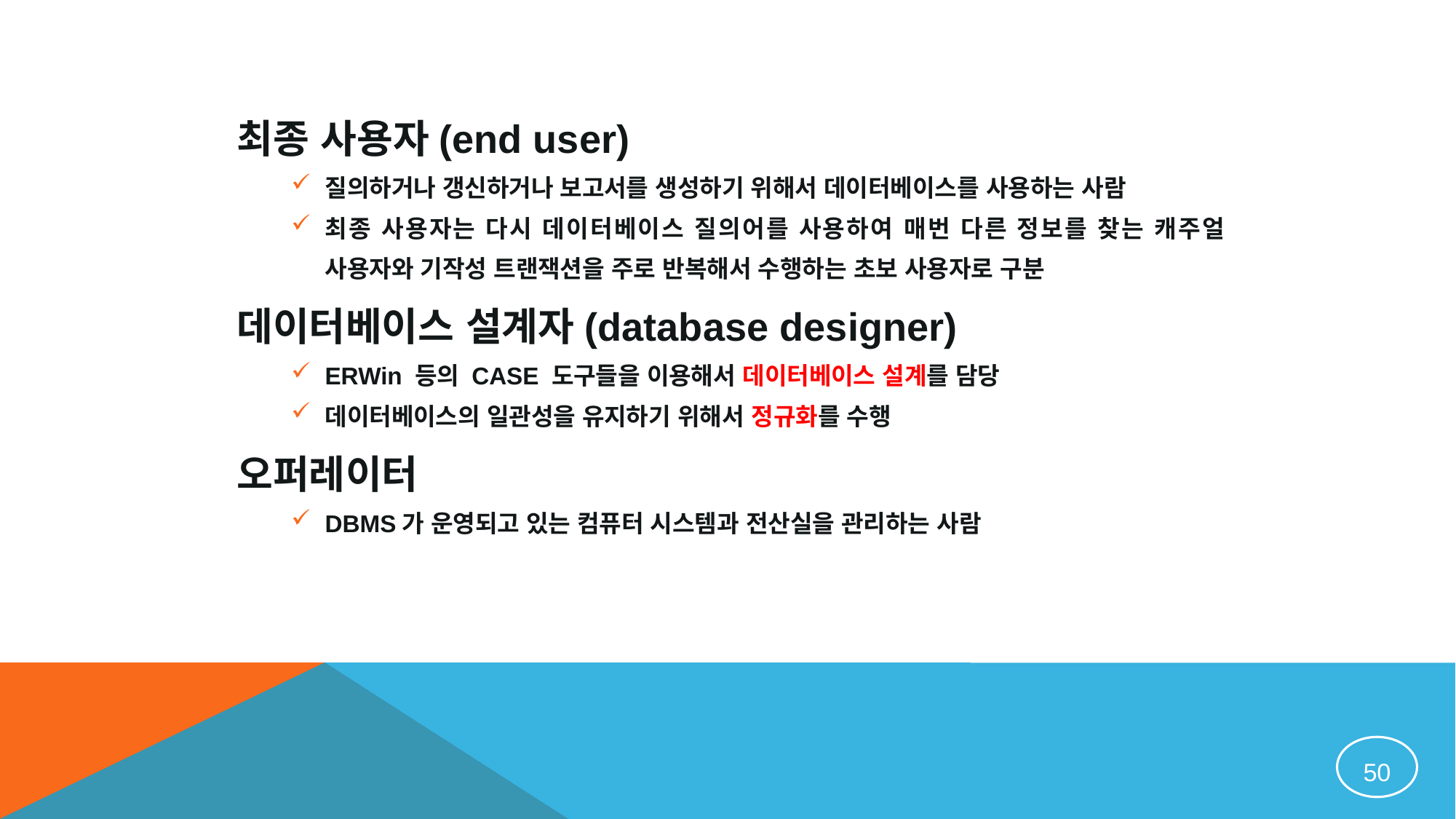

최종 사용자(end user)
질의하거나 갱신하거나 보고서를 생성하기 위해서 데이터베이스를 사용하는 사람
최종 사용자는 다시 데이터베이스 질의어를 사용하여 매번 다른 정보를 찾는 캐주얼 사용자와 기작성 트랜잭션을 주로 반복해서 수행하는 초보 사용자로 구분
데이터베이스 설계자(database designer)
ERWin 등의 CASE 도구들을 이용해서 데이터베이스 설계를 담당
데이터베이스의 일관성을 유지하기 위해서 정규화를 수행
오퍼레이터
DBMS가 운영되고 있는 컴퓨터 시스템과 전산실을 관리하는 사람
50